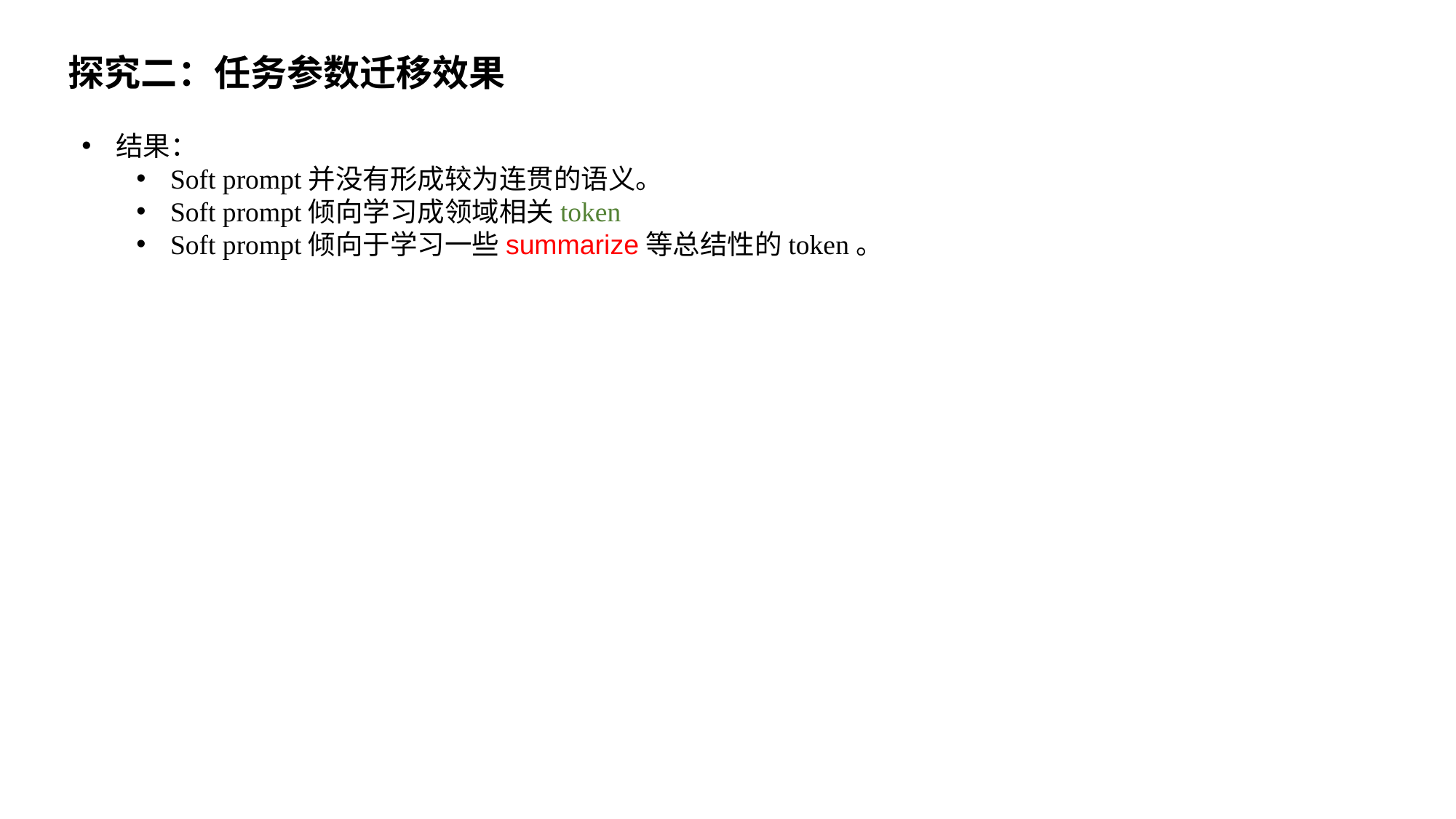

探究二：任务参数迁移效果
结果：
Soft prompt并没有形成较为连贯的语义。
Soft prompt倾向学习成领域相关token
Soft prompt倾向于学习一些summarize等总结性的token。